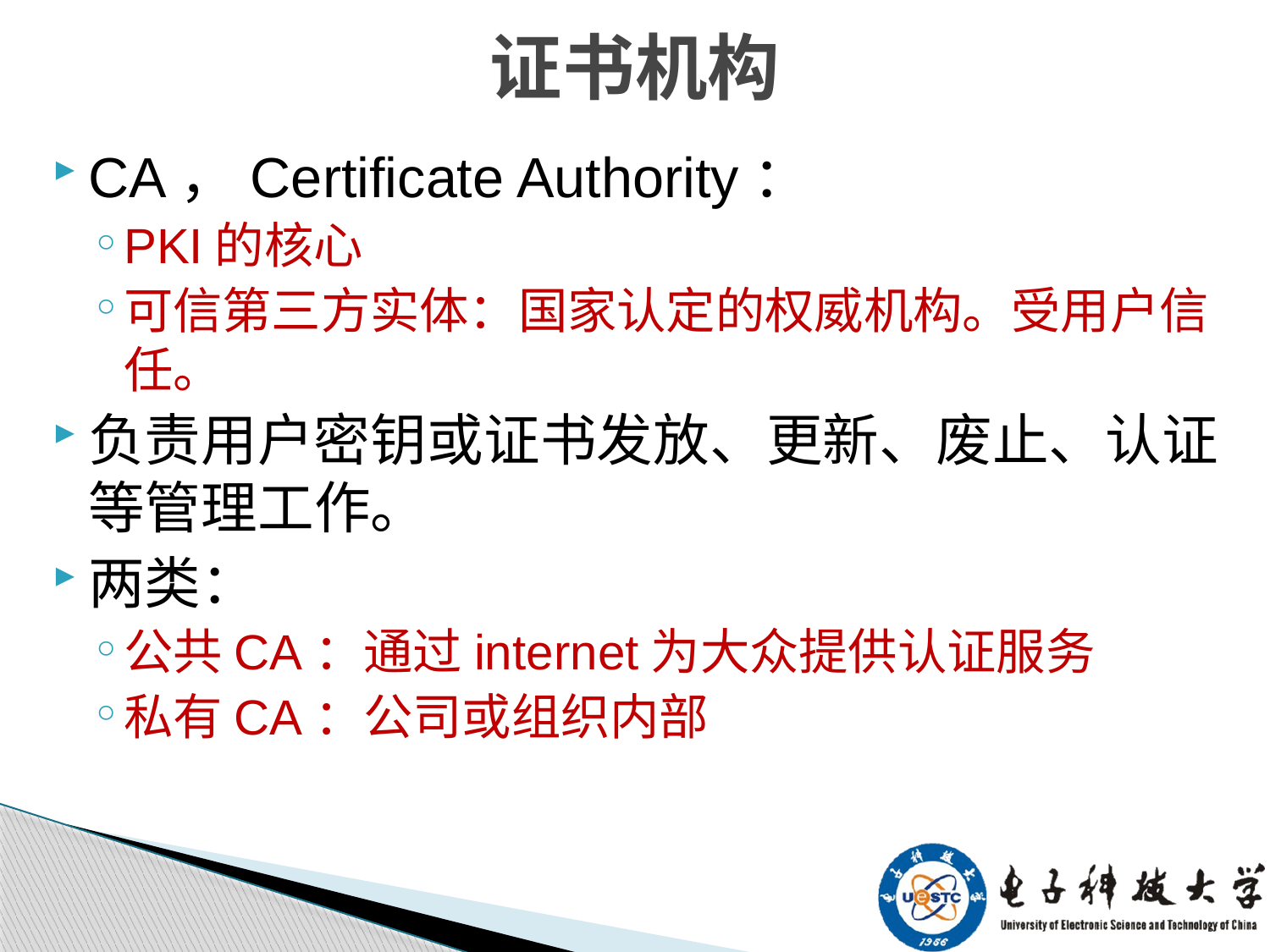

# 证书机构
CA，Certificate Authority：
PKI的核心
可信第三方实体：国家认定的权威机构。受用户信任。
负责用户密钥或证书发放、更新、废止、认证等管理工作。
两类：
公共CA：通过internet为大众提供认证服务
私有CA：公司或组织内部